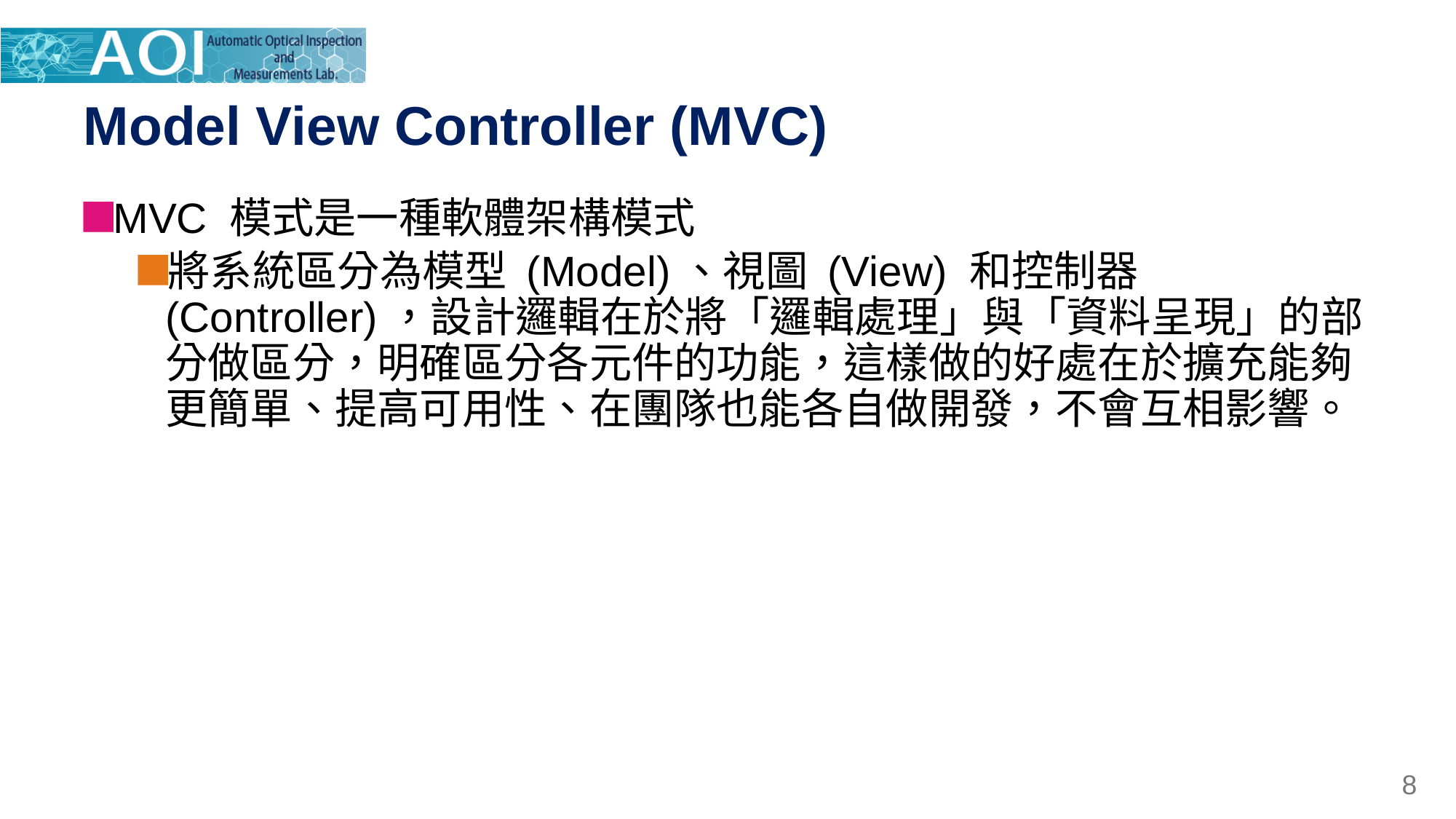

# Model View Controller (MVC)
MVC 模式是一種軟體架構模式
將系統區分為模型 (Model)、視圖 (View) 和控制器 (Controller)，設計邏輯在於將「邏輯處理」與「資料呈現」的部分做區分，明確區分各元件的功能，這樣做的好處在於擴充能夠更簡單、提高可用性、在團隊也能各自做開發，不會互相影響。